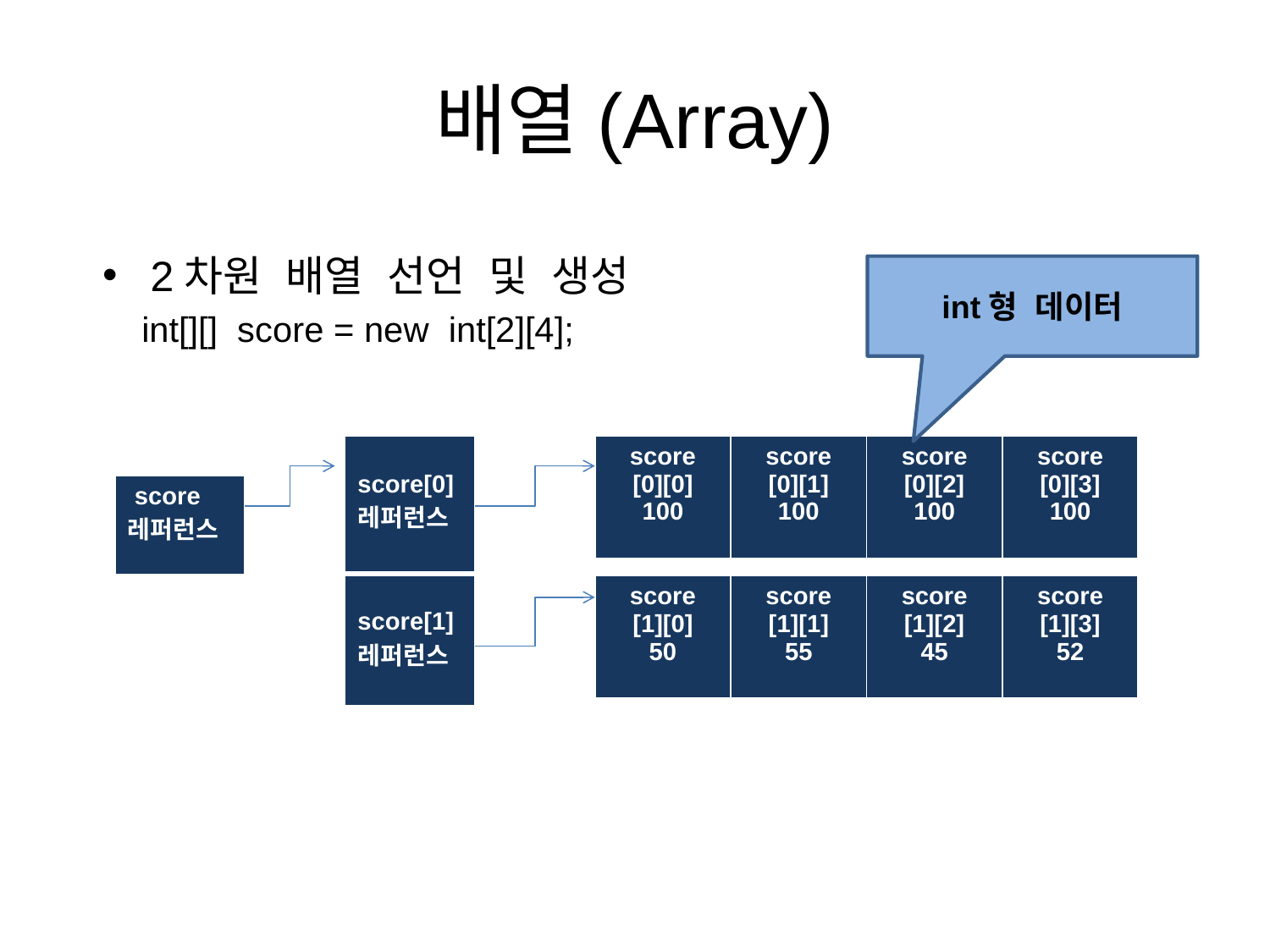

# 배열(Array)

2차원  배열  선언  및  생성
    int[][]  score = new  int[2][4];
int형  데이터
| score[0] 레퍼런스 |
| --- |
| score[1] 레퍼런스 |
| score [0][0] 100 | score [0][1] 100 | score [0][2] 100 | score [0][3] 100 |
| --- | --- | --- | --- |
| score 레퍼런스 |
| --- |
| score [1][0] 50 | score [1][1] 55 | score [1][2] 45 | score [1][3] 52 |
| --- | --- | --- | --- |